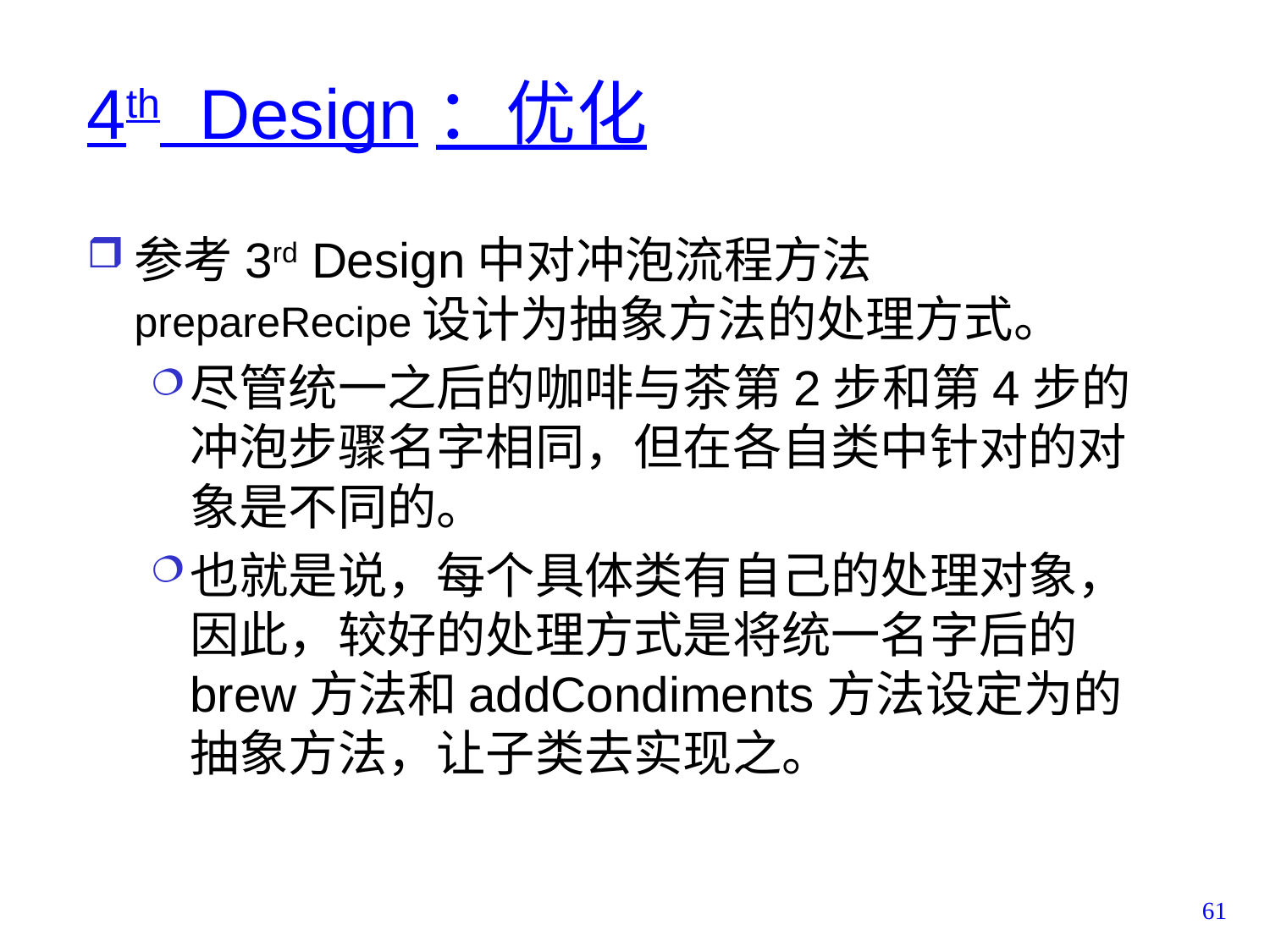

# 4th  Design：优化
参考3rd Design中对冲泡流程方法prepareRecipe设计为抽象方法的处理方式。
尽管统一之后的咖啡与茶第2步和第4步的冲泡步骤名字相同，但在各自类中针对的对象是不同的。
也就是说，每个具体类有自己的处理对象，因此，较好的处理方式是将统一名字后的brew方法和addCondiments方法设定为的抽象方法，让子类去实现之。

61